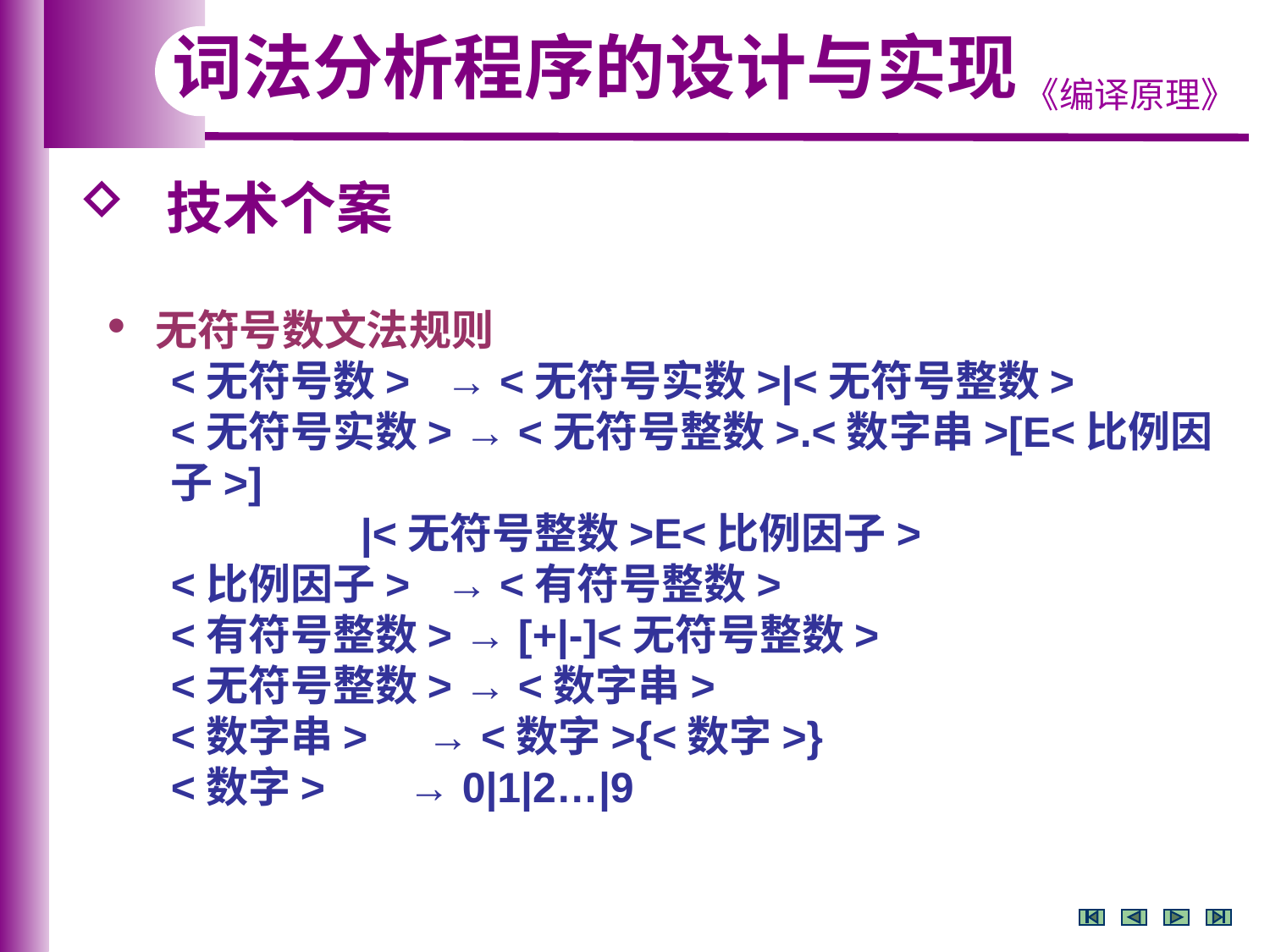

词法分析程序的设计与实现
  技术个案
无符号数文法规则
<无符号数>   → <无符号实数>|<无符号整数>
<无符号实数> → <无符号整数>.<数字串>[E<比例因子>]
                |<无符号整数>E<比例因子>
<比例因子>   → <有符号整数>
<有符号整数> → [+|-]<无符号整数>
<无符号整数> → <数字串>
<数字串>     → <数字>{<数字>}
<数字>       → 0|1|2…|9